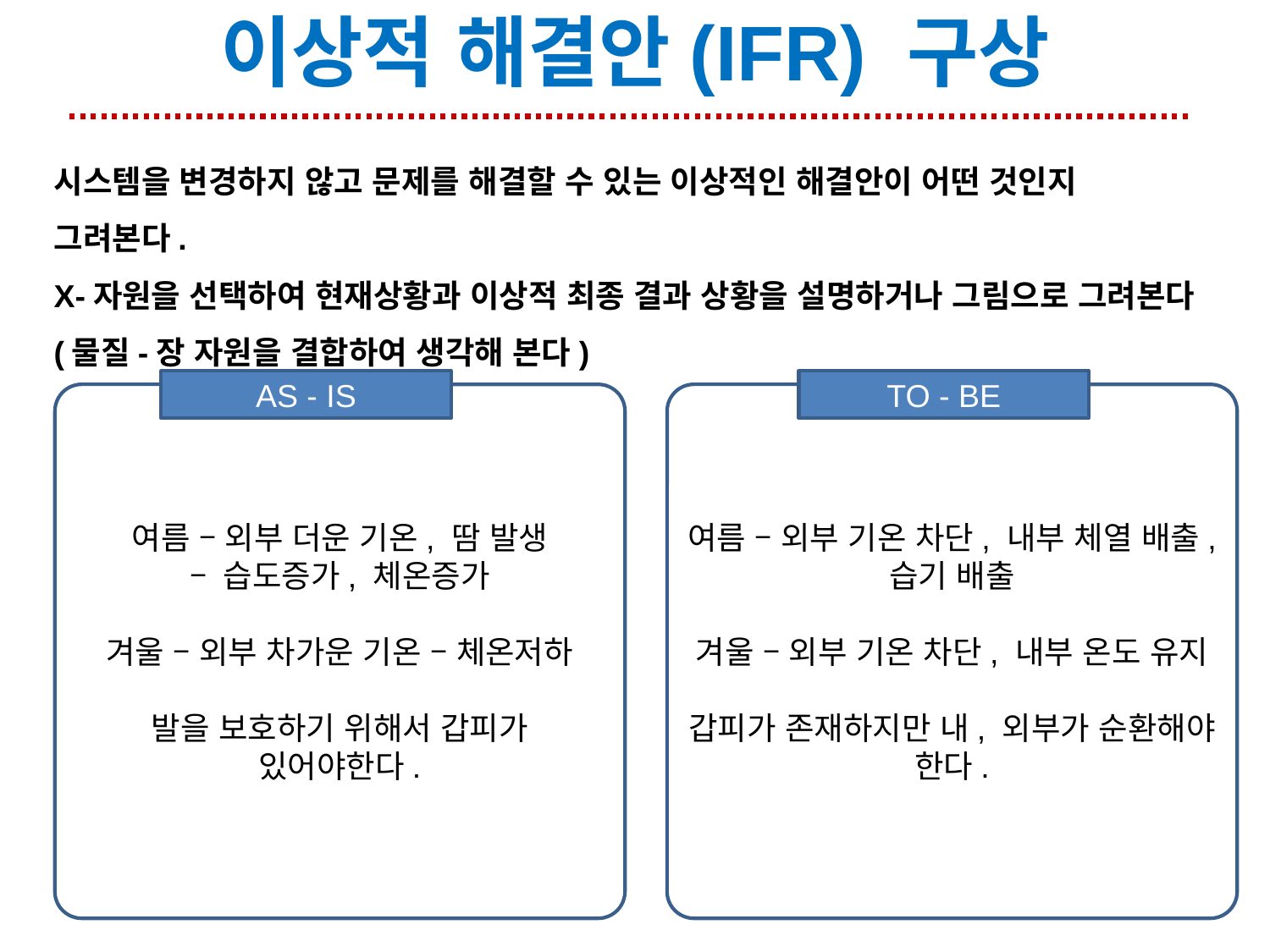

# 이상적 해결안(IFR) 구상
시스템을 변경하지 않고 문제를 해결할 수 있는 이상적인 해결안이 어떤 것인지 그려본다.
X-자원을 선택하여 현재상황과 이상적 최종 결과 상황을 설명하거나 그림으로 그려본다(물질-장 자원을 결합하여 생각해 본다)

AS - IS
TO - BE
여름 – 외부 기온 차단, 내부 체열 배출, 습기 배출

겨울 – 외부 기온 차단, 내부 온도 유지

갑피가 존재하지만 내, 외부가 순환해야 한다.
여름 – 외부 더운 기온, 땀 발생
– 습도증가, 체온증가

겨울 – 외부 차가운 기온 – 체온저하

발을 보호하기 위해서 갑피가 있어야한다.